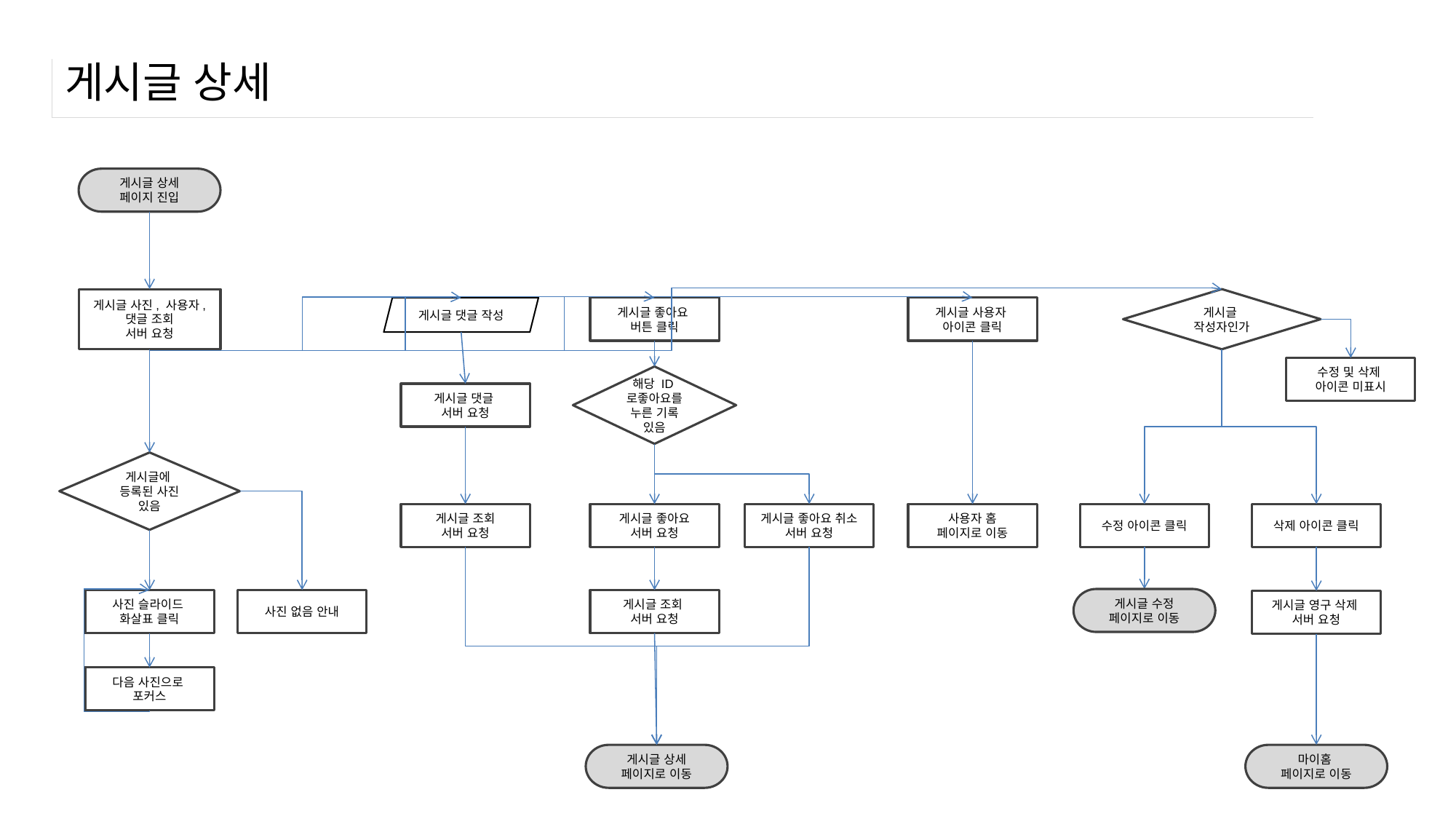

# 게시글 상세
게시글 상세
페이지 진입
게시글
작성자인가
게시글 사진, 사용자, 댓글 조회
서버 요청
게시글 댓글 작성
게시글 좋아요
버튼 클릭
게시글 사용자
아이콘 클릭
수정 및 삭제
아이콘 미표시
해당 ID로좋아요를 누른 기록 있음
게시글 댓글
서버 요청
게시글에
등록된 사진 있음
수정 아이콘 클릭
삭제 아이콘 클릭
게시글 조회
서버 요청
게시글 좋아요
서버 요청
게시글 좋아요 취소
서버 요청
사용자 홈
페이지로 이동
게시글 수정
페이지로 이동
사진 슬라이드
화살표 클릭
사진 없음 안내
게시글 조회
서버 요청
게시글 영구 삭제
서버 요청
다음 사진으로
포커스
게시글 상세
페이지로 이동
마이홈
페이지로 이동